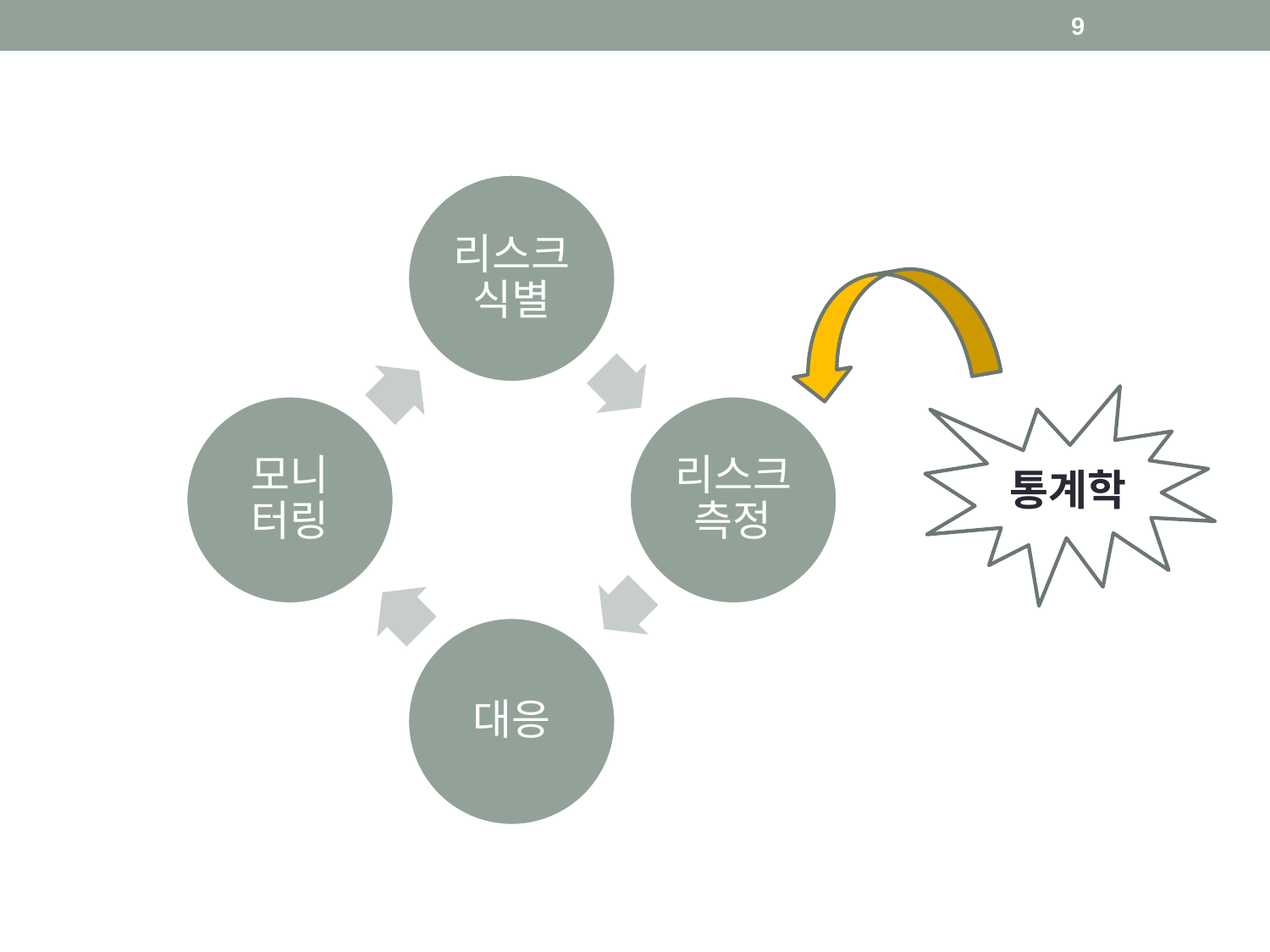

9
리스크식별

리스크측정

대응

모니 터링

통계학